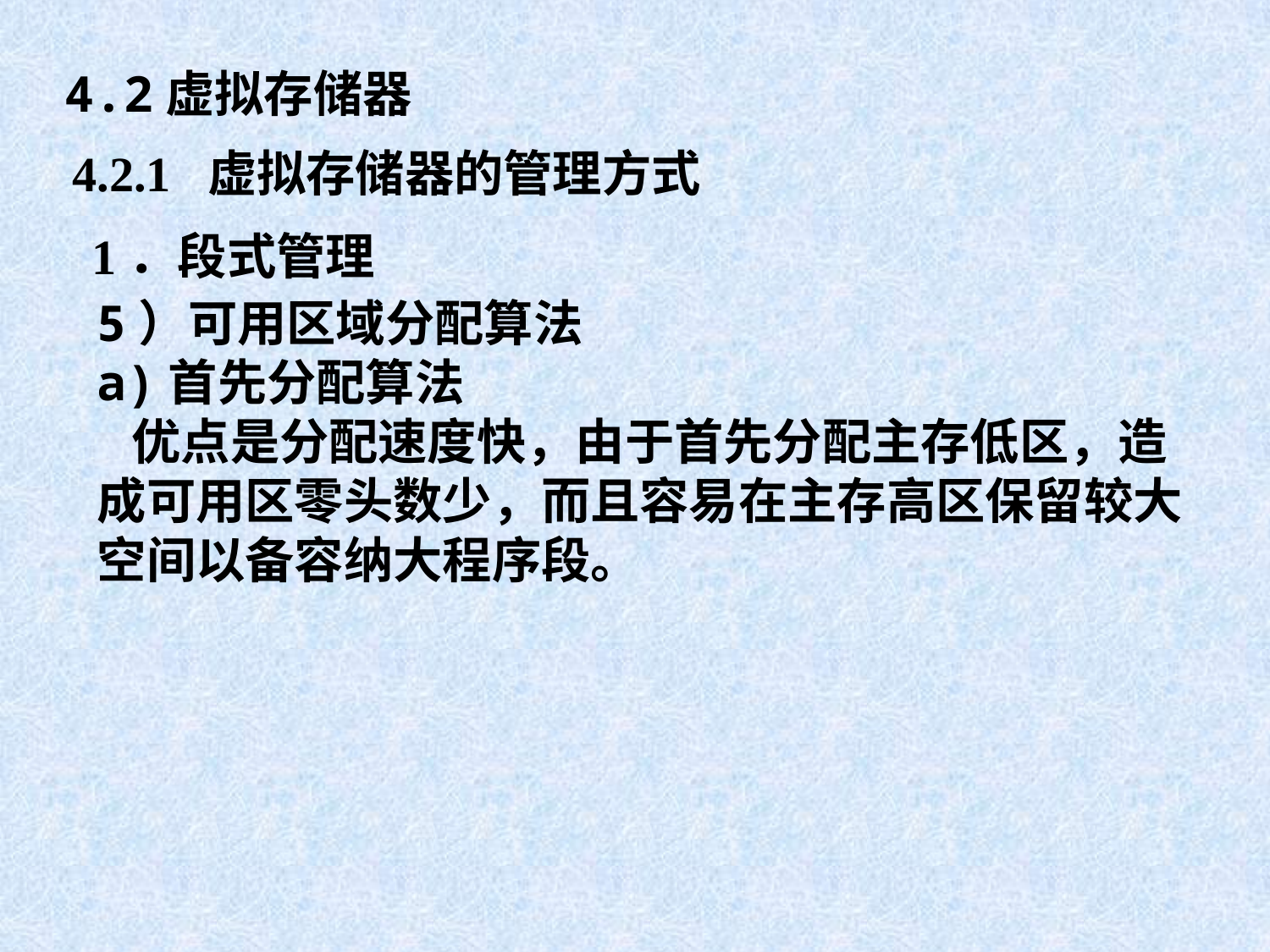

4.2虚拟存储器
4.2.1  虚拟存储器的管理方式
1．段式管理
5）可用区域分配算法
a)首先分配算法
  优点是分配速度快，由于首先分配主存低区，造成可用区零头数少，而且容易在主存高区保留较大空间以备容纳大程序段。